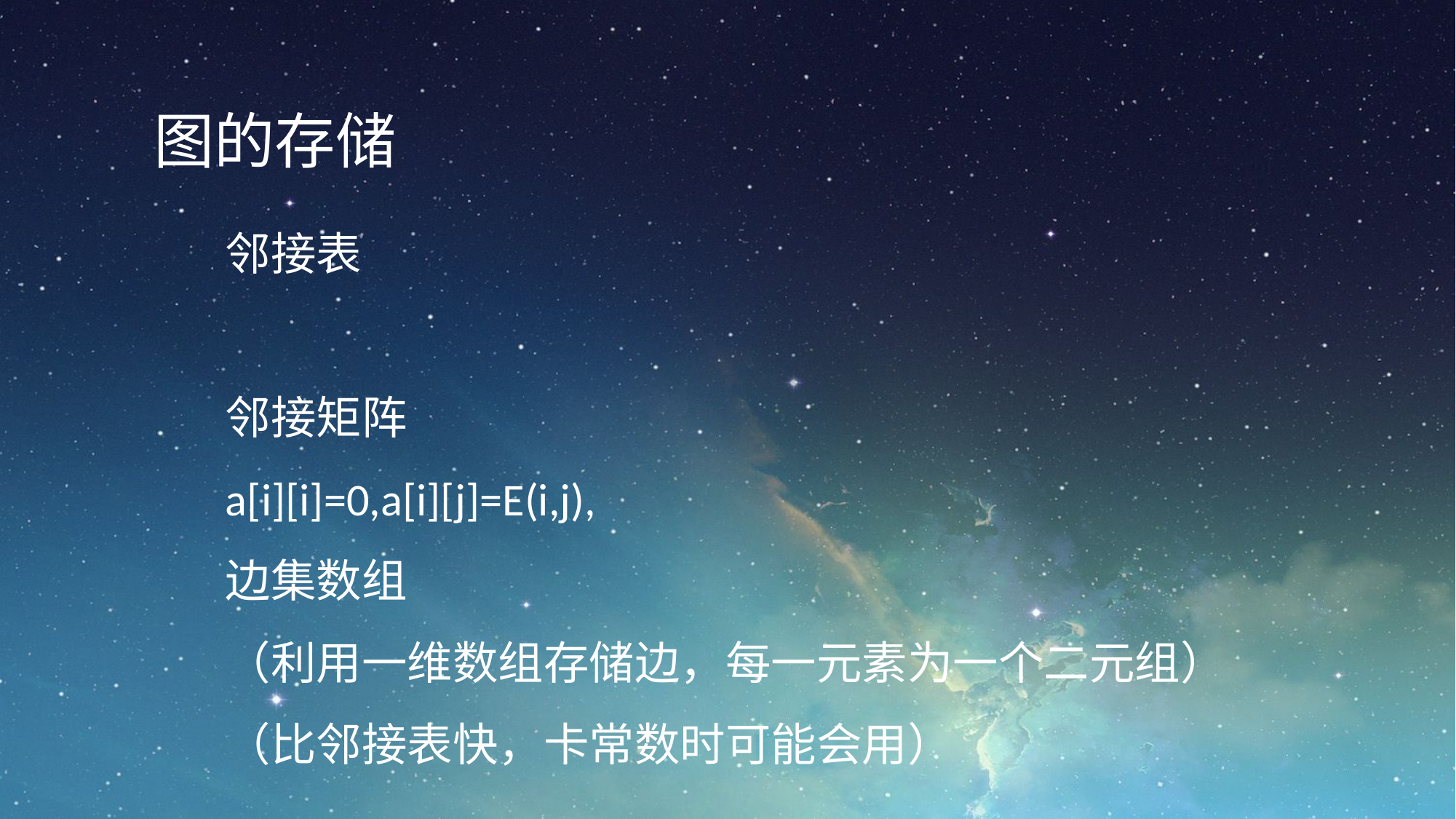

图的存储
邻接表

邻接矩阵
a[i][i]=0,a[i][j]=E(i,j),
边集数组
（利用一维数组存储边，每一元素为一个二元组）
（比邻接表快，卡常数时可能会用）